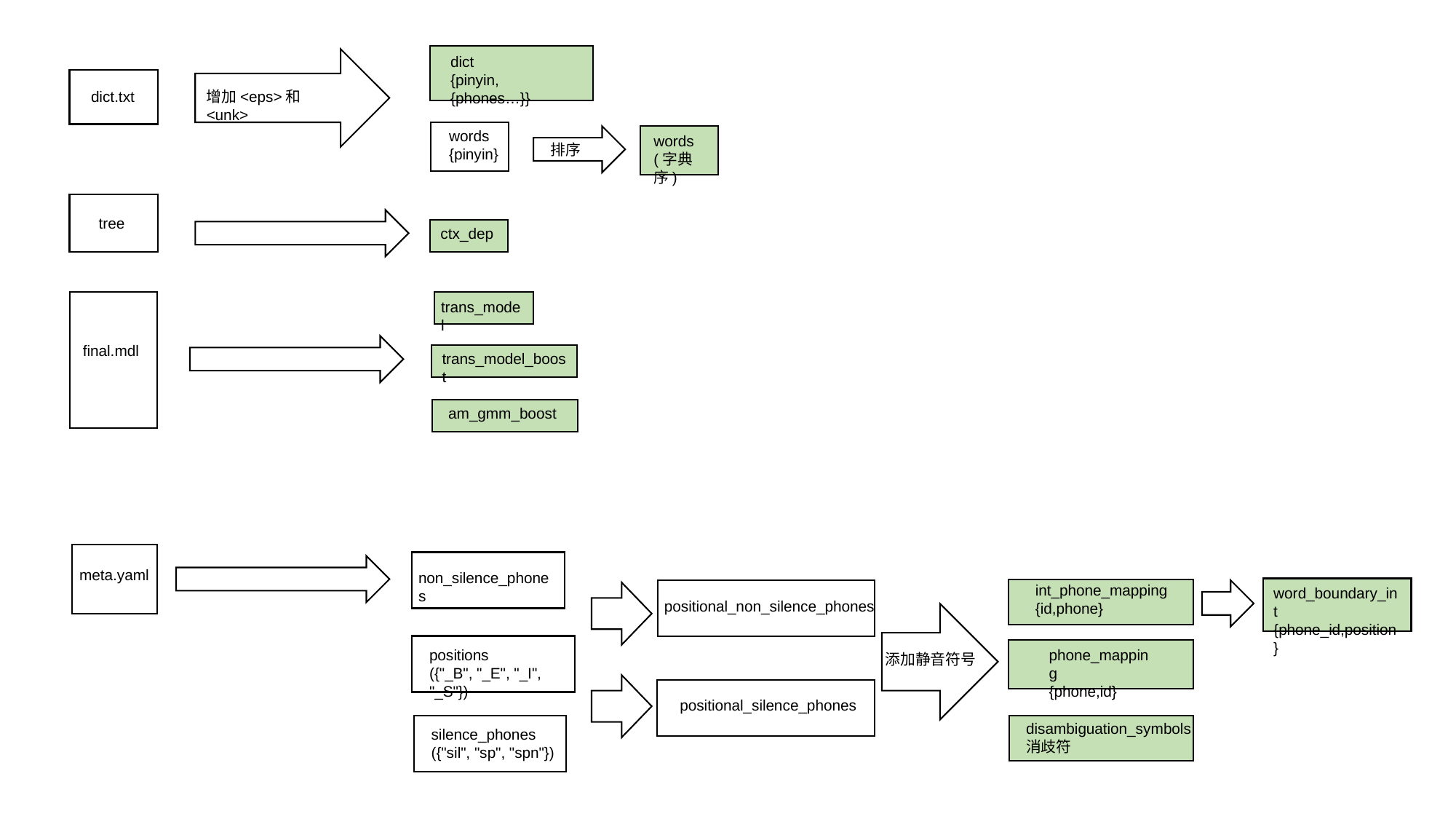

dict
{pinyin,{phones…}}

增加<eps>和<unk>

dict.txt
words
{pinyin}

words
(字典序)

排序

tree

ctx_dep

trans_model

final.mdl

trans_model_boost

am_gmm_boost

non_silence_phones

meta.yaml
int_phone_mapping
{id,phone}

word_boundary_int
{phone_id,position}

positional_non_silence_phones

positions
({"_B", "_E", "_I", "_S"})

phone_mapping
{phone,id}
添加静音符号

positional_silence_phones
disambiguation_symbols
消歧符

silence_phones
({"sil", "sp", "spn"})